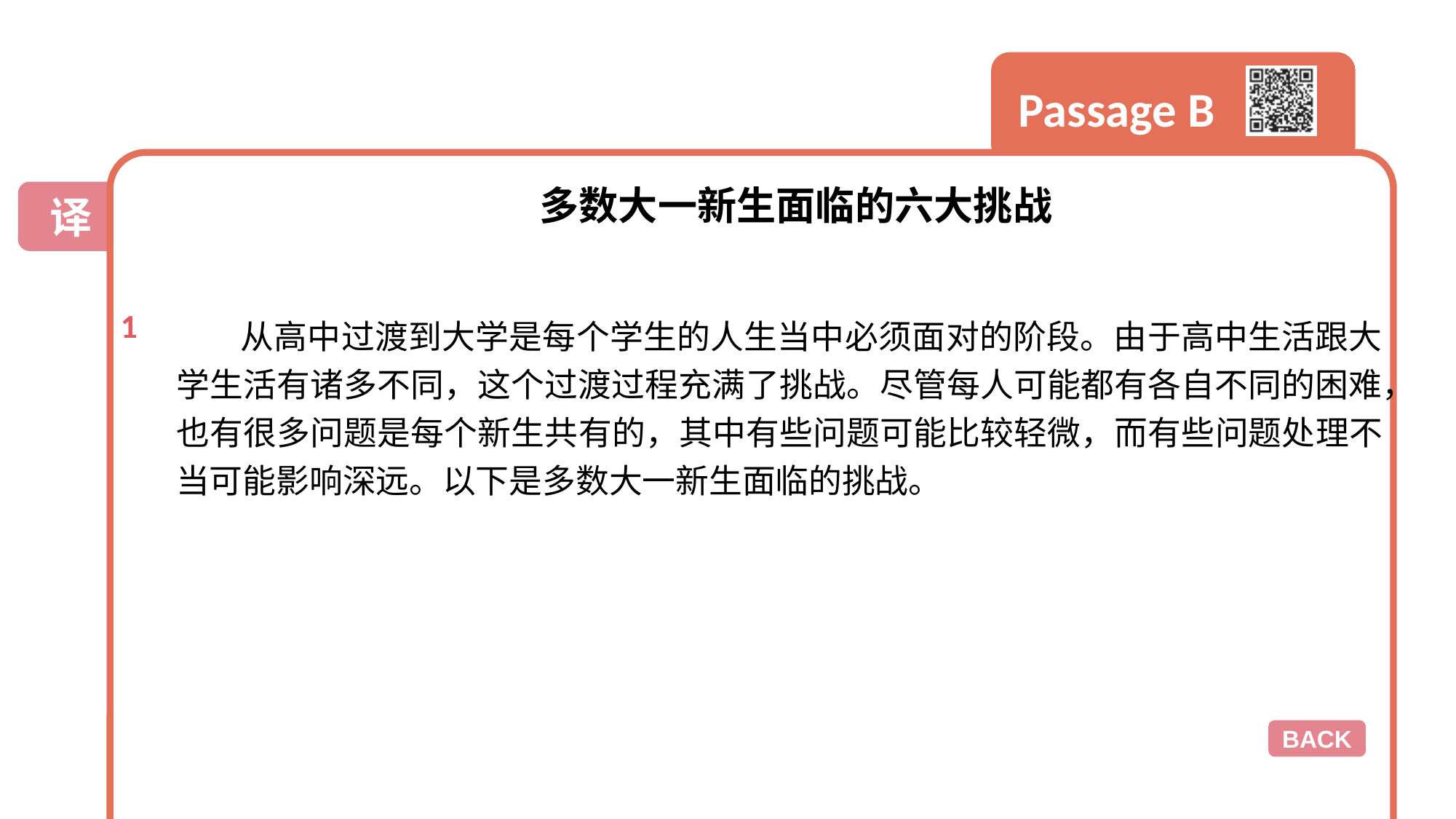

多数大一新生面临的六大挑战

从高中过渡到大学是每个学生的人生当中必须面对的阶段。由于高中生活跟大学生活有诸多不同，这个过渡过程充满了挑战。尽管每人可能都有各自不同的困难，也有很多问题是每个新生共有的，其中有些问题可能比较轻微，而有些问题处理不当可能影响深远。以下是多数大一新生面临的挑战。

1

BACK